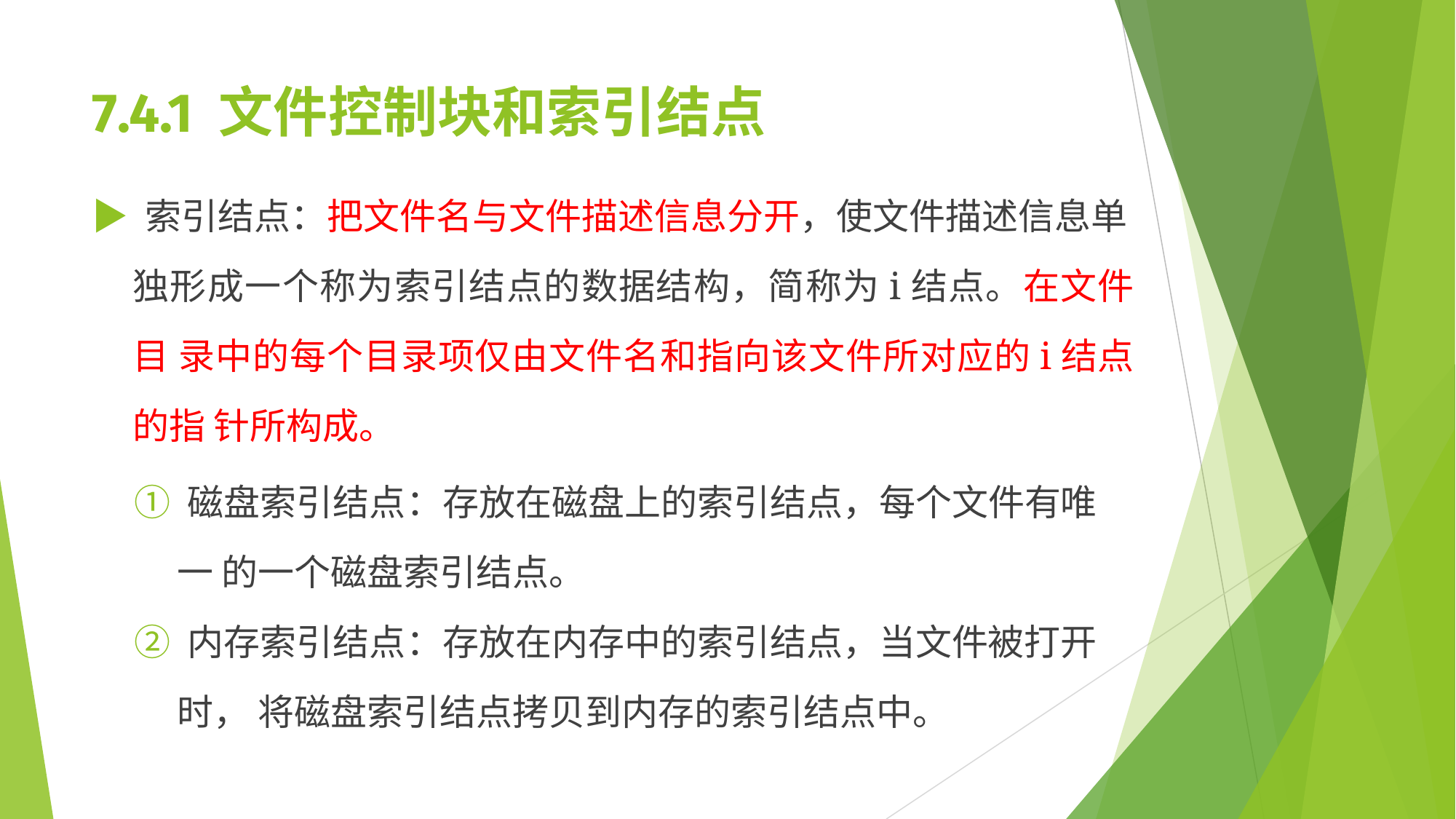

# 7.4.1 文件控制块和索引结点
▶ 索引结点：把文件名与文件描述信息分开，使文件描述信息单
独形成一个称为索引结点的数据结构，简称为i结点。在文件目 录中的每个目录项仅由文件名和指向该文件所对应的i结点的指 针所构成。
① 磁盘索引结点：存放在磁盘上的索引结点，每个文件有唯一 的一个磁盘索引结点。
② 内存索引结点：存放在内存中的索引结点，当文件被打开时， 将磁盘索引结点拷贝到内存的索引结点中。